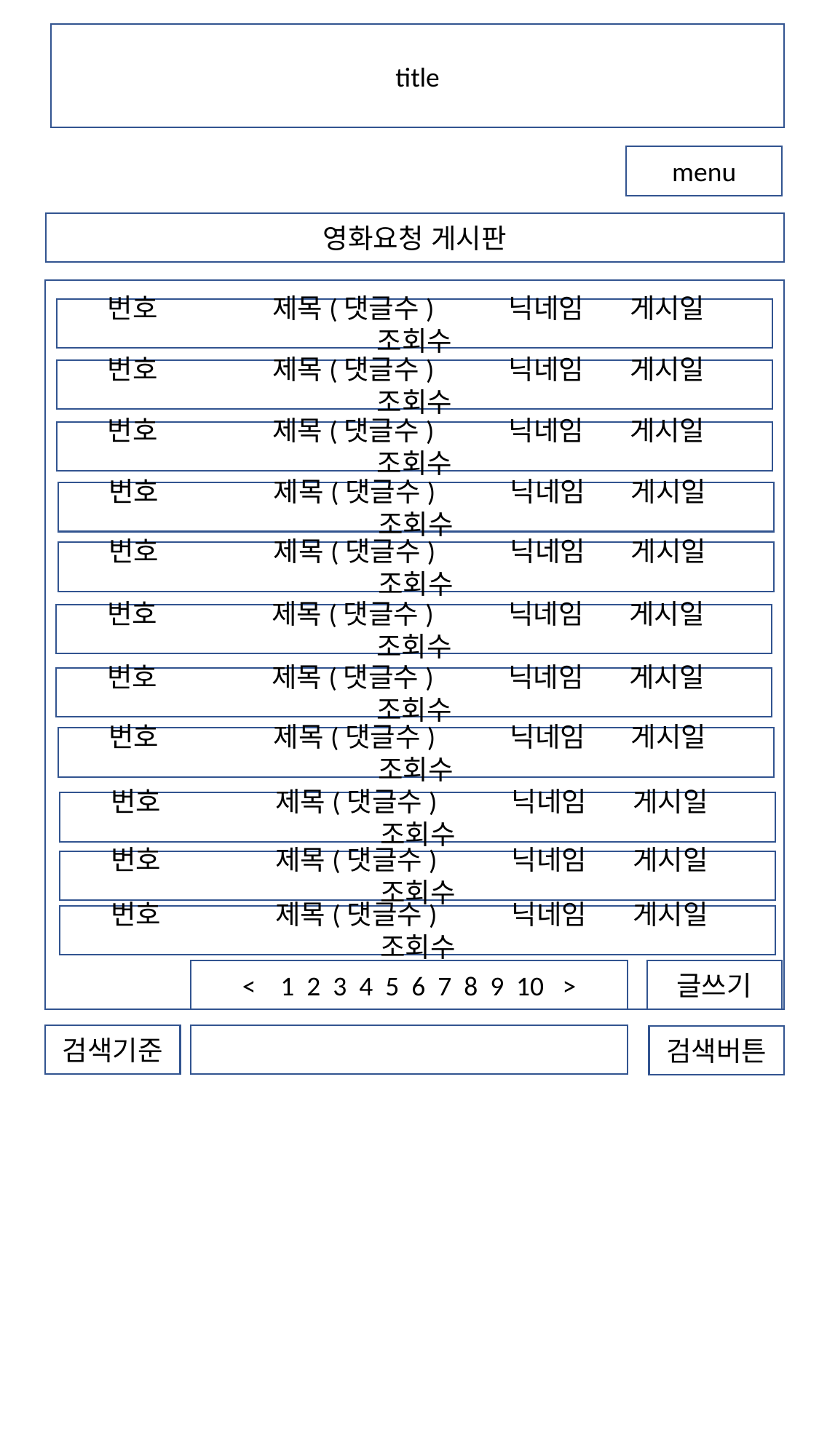

title
menu
영화요청 게시판

 번호               제목(댓글수)           닉네임      게시일     조회수
 번호               제목(댓글수)           닉네임      게시일     조회수
 번호               제목(댓글수)           닉네임      게시일     조회수
 번호               제목(댓글수)           닉네임      게시일     조회수
 번호               제목(댓글수)           닉네임      게시일     조회수
 번호               제목(댓글수)           닉네임      게시일     조회수
 번호               제목(댓글수)           닉네임      게시일     조회수
 번호               제목(댓글수)           닉네임      게시일     조회수
 번호               제목(댓글수)           닉네임      게시일     조회수
 번호               제목(댓글수)           닉네임      게시일     조회수
 번호               제목(댓글수)           닉네임      게시일     조회수
<    1  2  3  4  5  6  7  8  9  10   >
글쓰기
검색기준

검색버튼